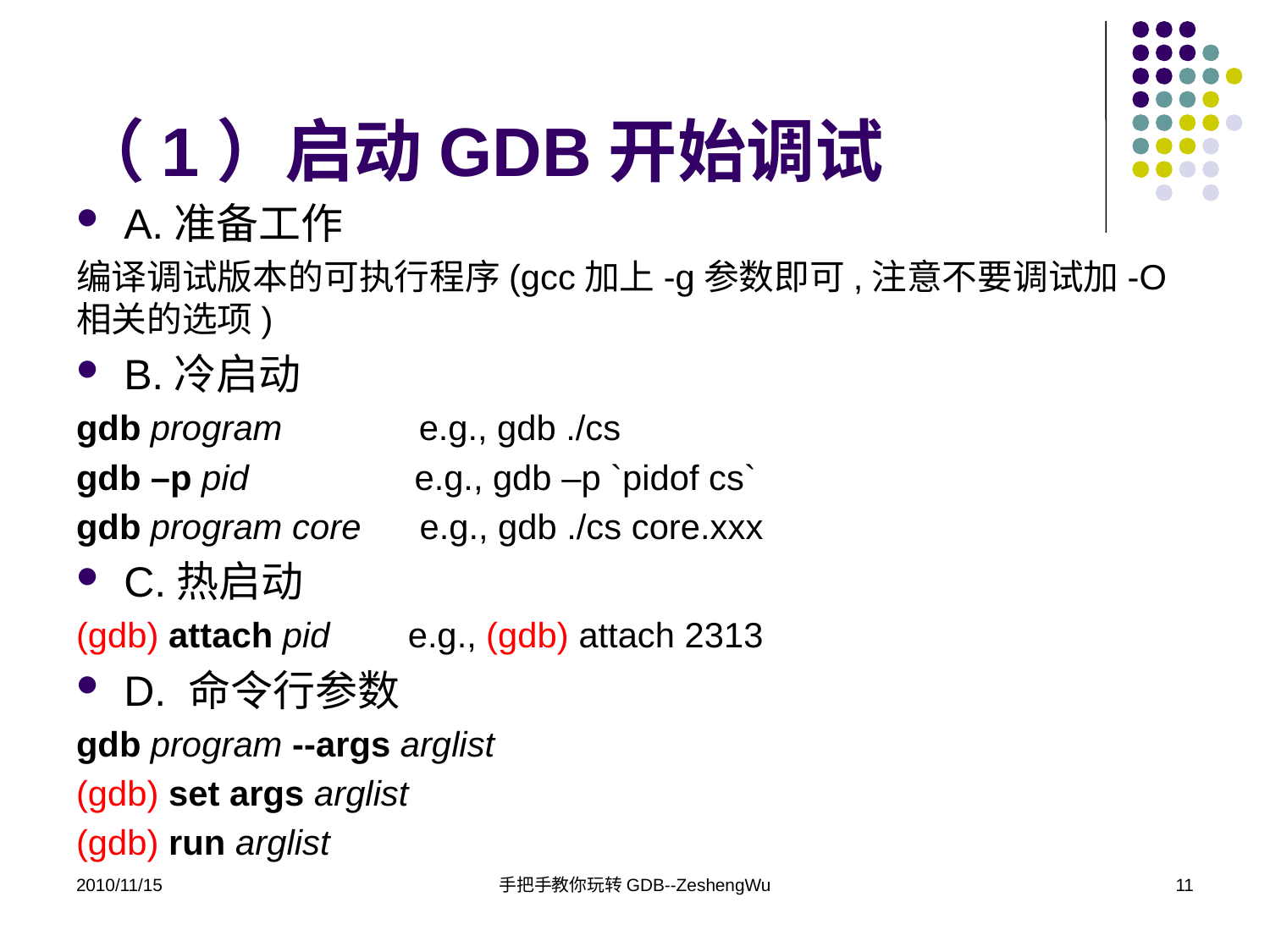

# （1）启动GDB开始调试
A.准备工作
编译调试版本的可执行程序(gcc加上-g参数即可,注意不要调试加-O相关的选项)
B.冷启动
gdb program              e.g., gdb ./cs
gdb –p pid                 e.g., gdb –p `pidof cs`
gdb program core      e.g., gdb ./cs core.xxx
C.热启动
(gdb) attach pid        e.g., (gdb) attach 2313
D. 命令行参数
gdb program --args arglist
(gdb) set args arglist
(gdb) run arglist

2010/11/15
手把手教你玩转GDB--ZeshengWu
11